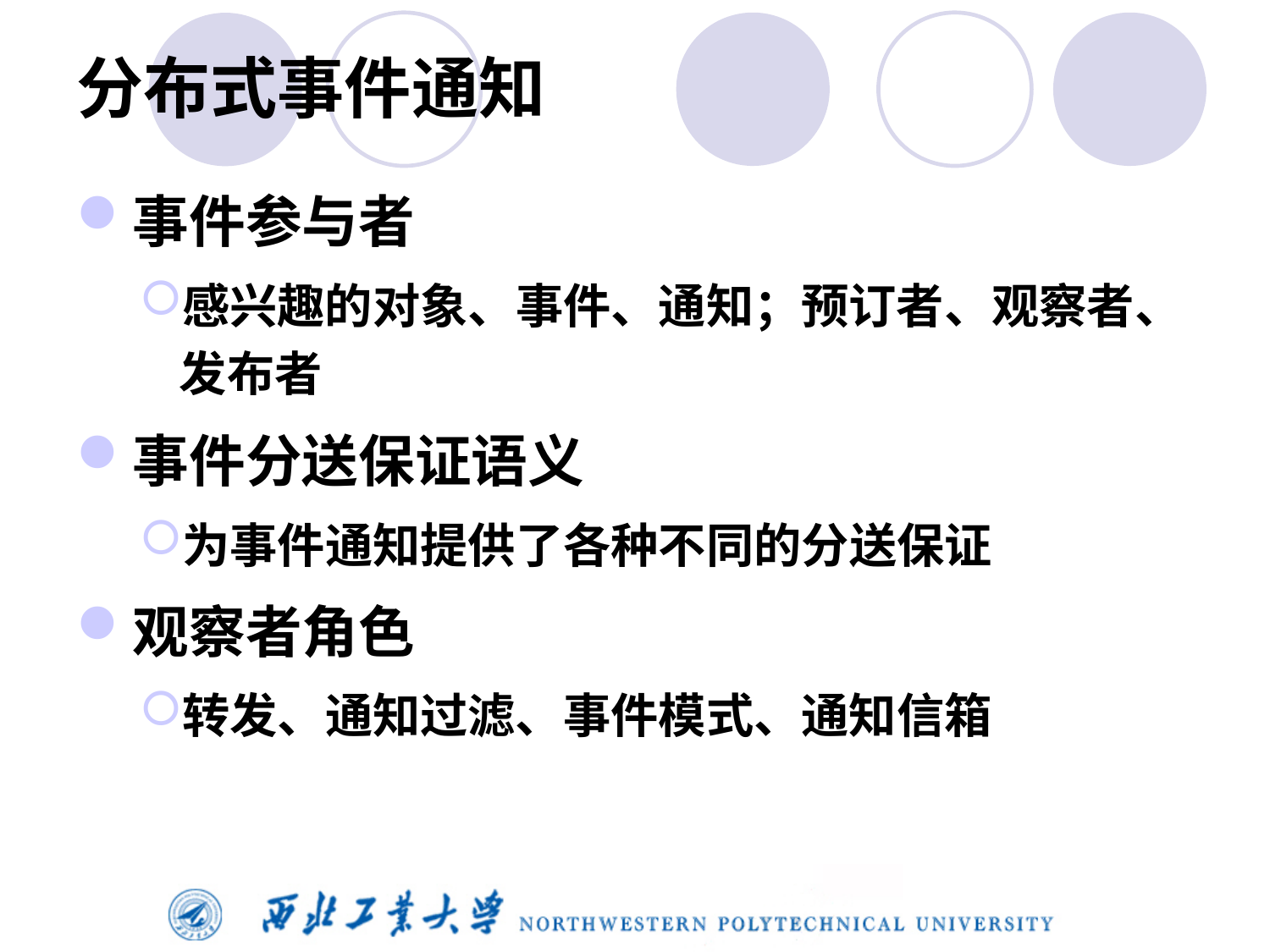

# 分布式事件通知
事件参与者
感兴趣的对象、事件、通知；预订者、观察者、发布者
事件分送保证语义
为事件通知提供了各种不同的分送保证
观察者角色
转发、通知过滤、事件模式、通知信箱